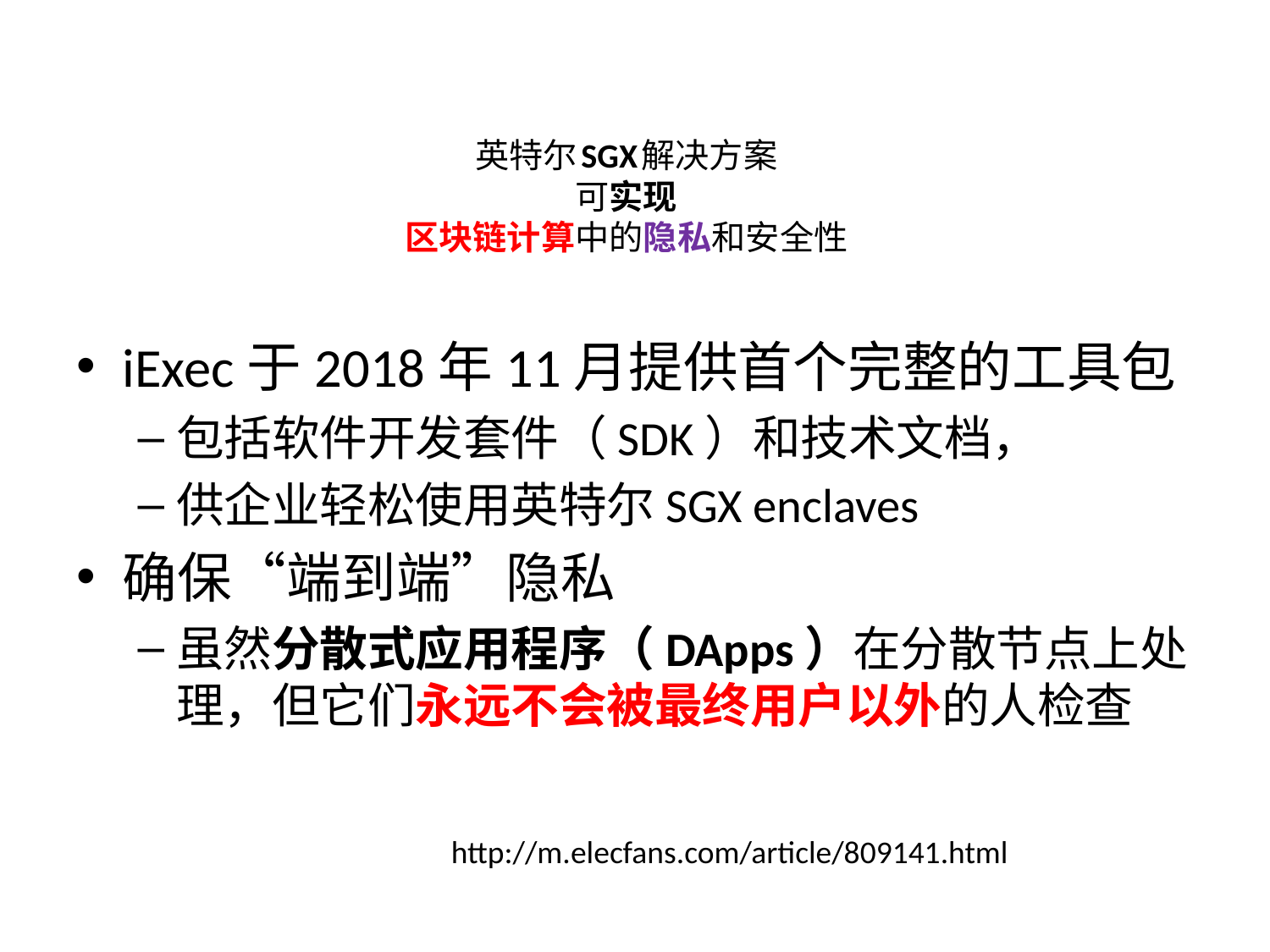

# 英特尔SGX解决方案 可实现 区块链计算中的隐私和安全性
iExec于2018年11月提供首个完整的工具包
包括软件开发套件（SDK）和技术文档，
供企业轻松使用英特尔SGX enclaves
确保“端到端”隐私
虽然分散式应用程序（DApps）在分散节点上处理，但它们永远不会被最终用户以外的人检查
http://m.elecfans.com/article/809141.html